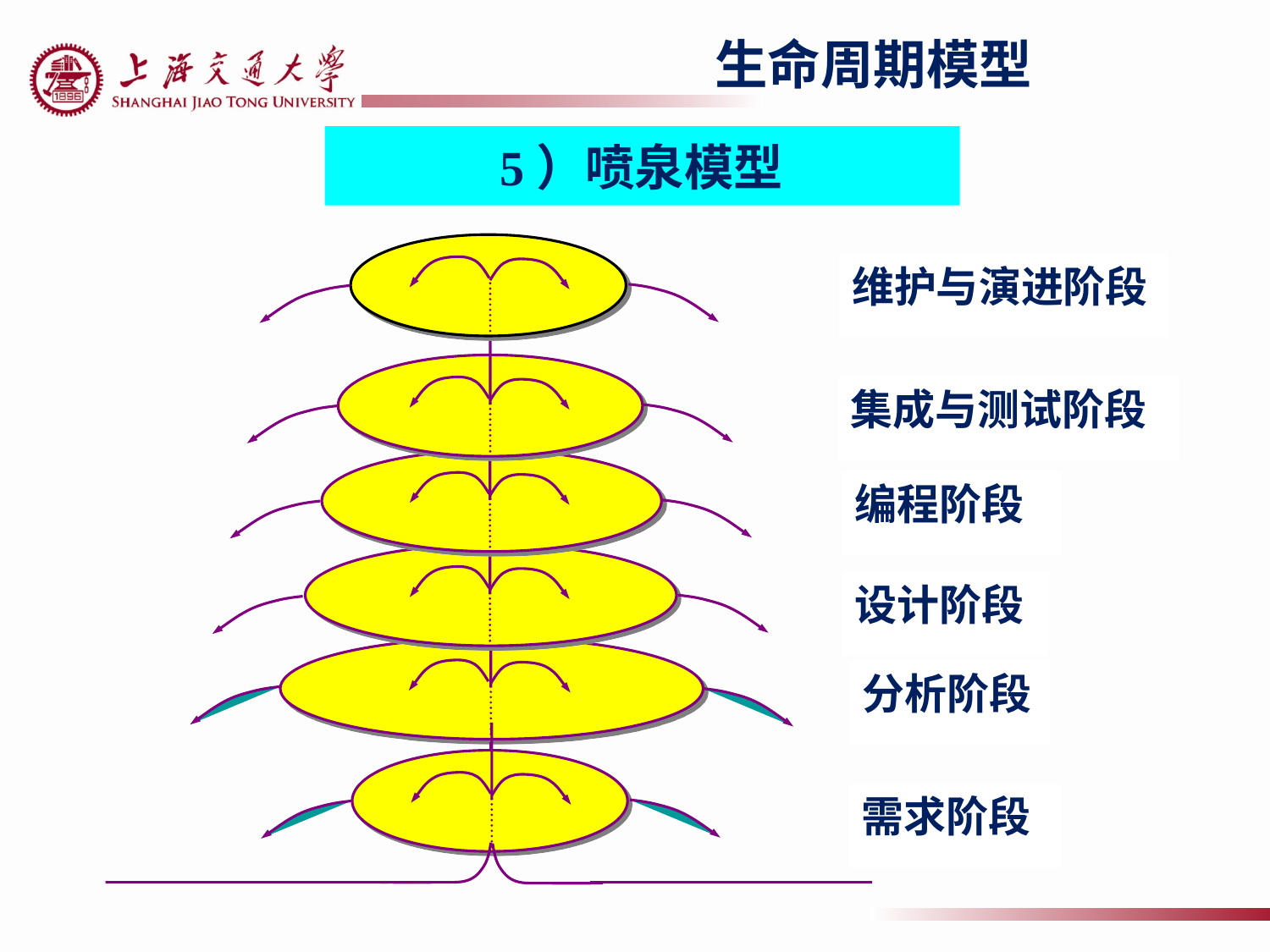

生命周期模型
5）喷泉模型

维护与演进阶段
集成与测试阶段
编程阶段
设计阶段
分析阶段
需求阶段